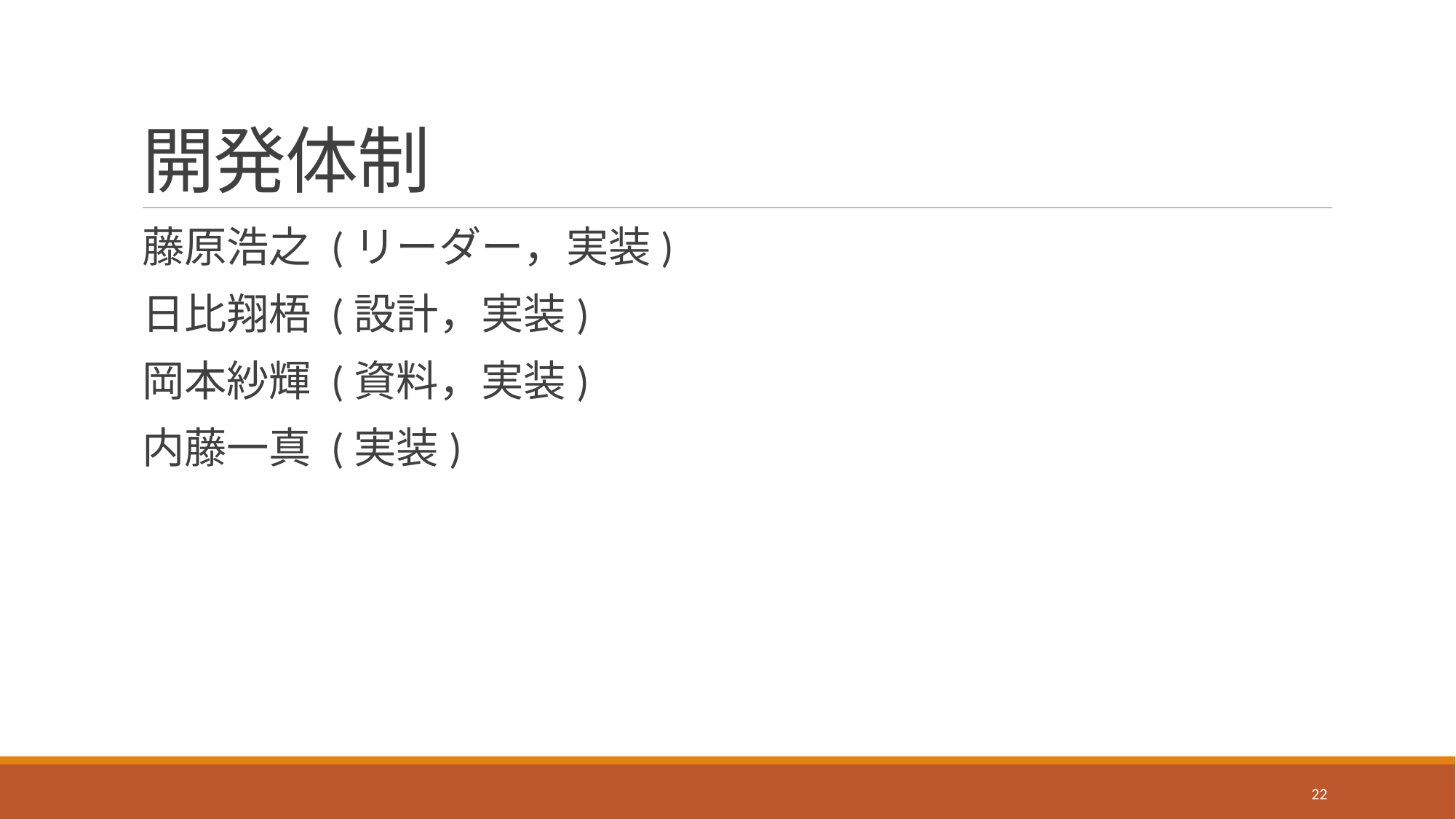

# 開発体制
藤原浩之 (リーダー，実装)
日比翔梧 (設計，実装)
岡本紗輝 (資料，実装)
内藤一真 (実装)

22